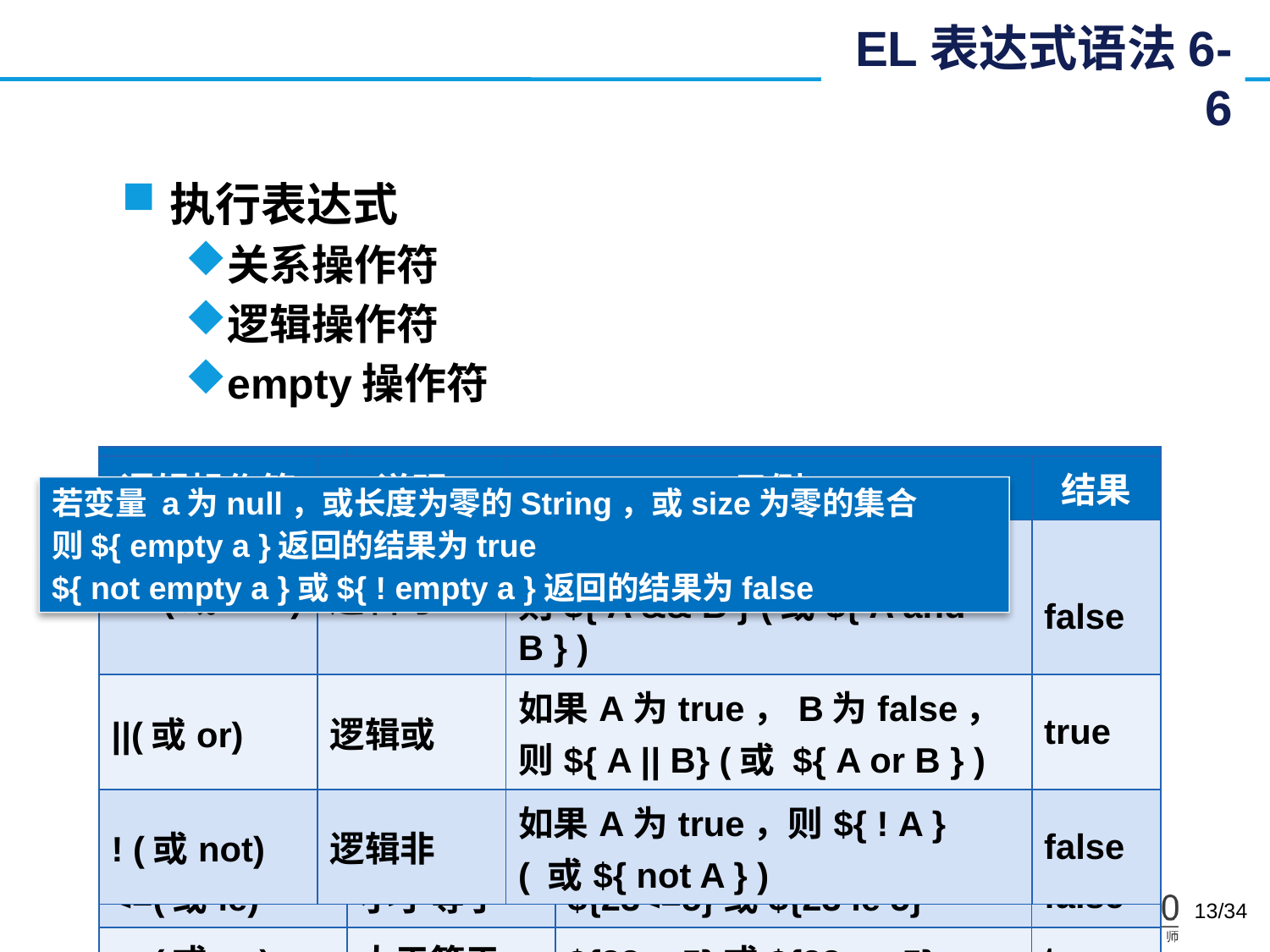

# EL表达式语法6-6
执行表达式
关系操作符
逻辑操作符
empty操作符

| 关系操作符 | 说明 | 示例 | 结果 |
| --- | --- | --- | --- |
| ==(或eq) | 等于 | ${23==5}或${23 eq 5} ${"a" =="a"}或${"a" eq "a"} | false true |
| !=(或ne) | 不等于 | ${23!=5}或${23 ne 5} | true |
| <(或lt) | 小于 | ${23<5}或${23 lt 5} | false |
| >(或gt) | 大于 | ${23>5}或${23 gt 5} | true |
| <=(或le) | 小于等于 | ${23<=5}或${23 le 5} | false |
| >=(或ge) | 大于等于 | ${23>=5}或${23 ge 5} | ture |
| 逻辑操作符 | 说明 | 示例 | 结果 |
| --- | --- | --- | --- |
| &&(或and) | 逻辑与 | 如果A为true，B为false，则${ A && B } (或${ A and B } ) | false |
| ||(或or) | 逻辑或 | 如果A为true，B为false，则${ A || B} (或 ${ A or B } ) | true |
| ! (或not) | 逻辑非 | 如果A为true，则${ ! A } ( 或${ not A } ) | false |
若变量 a为null，或长度为零的String，或size为零的集合
则${ empty a }返回的结果为true
${ not empty a }或${ ! empty a }返回的结果为false
13/34